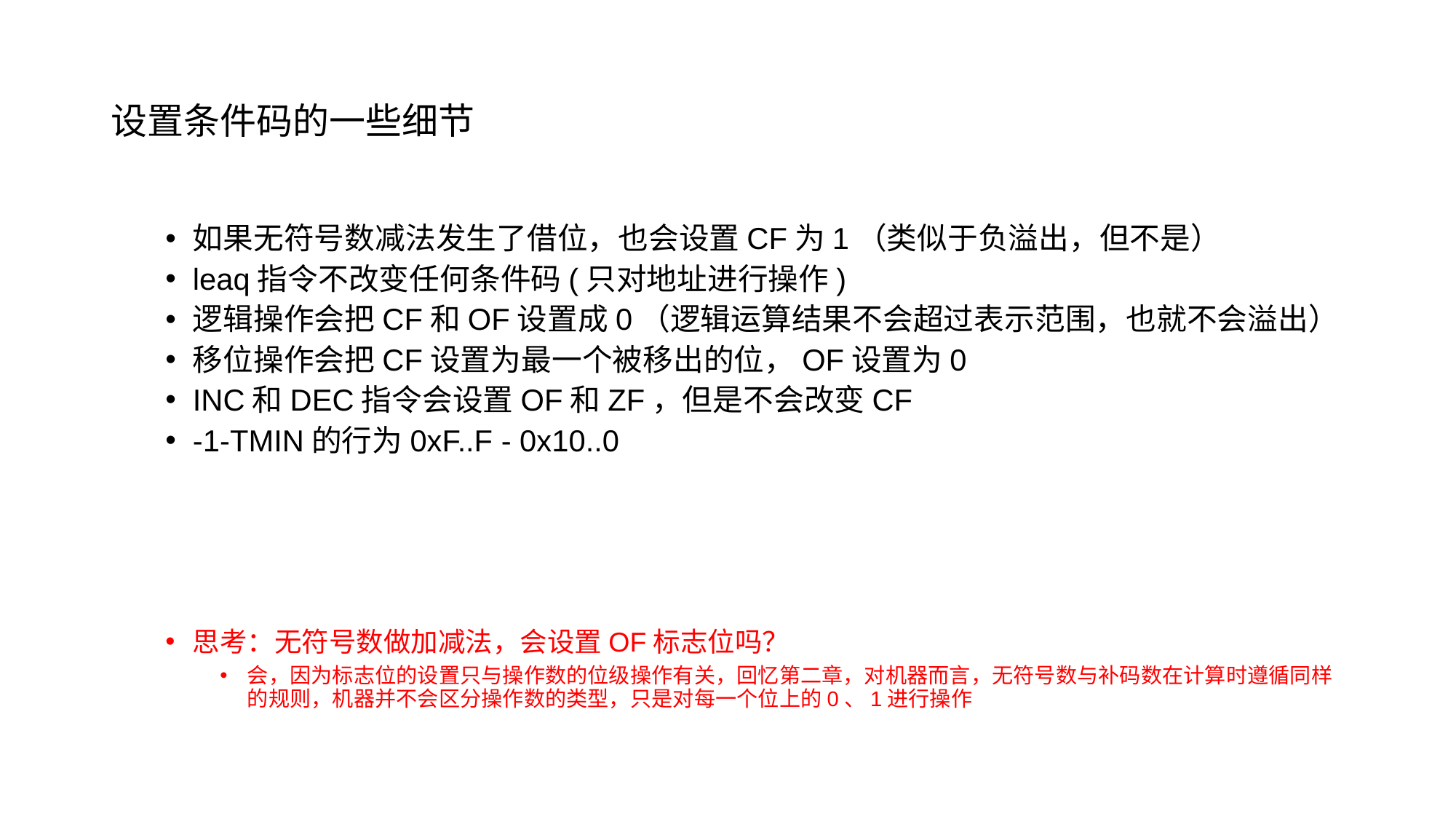

# 设置条件码的一些细节
如果无符号数减法发生了借位，也会设置CF为1（类似于负溢出，但不是）
leaq指令不改变任何条件码(只对地址进行操作)
逻辑操作会把CF和OF设置成0（逻辑运算结果不会超过表示范围，也就不会溢出）
移位操作会把CF设置为最一个被移出的位，OF设置为0
INC和DEC指令会设置OF和ZF，但是不会改变CF
-1-TMIN的行为0xF..F - 0x10..0

思考：无符号数做加减法，会设置OF标志位吗？
会，因为标志位的设置只与操作数的位级操作有关，回忆第二章，对机器而言，无符号数与补码数在计算时遵循同样的规则，机器并不会区分操作数的类型，只是对每一个位上的0、1进行操作